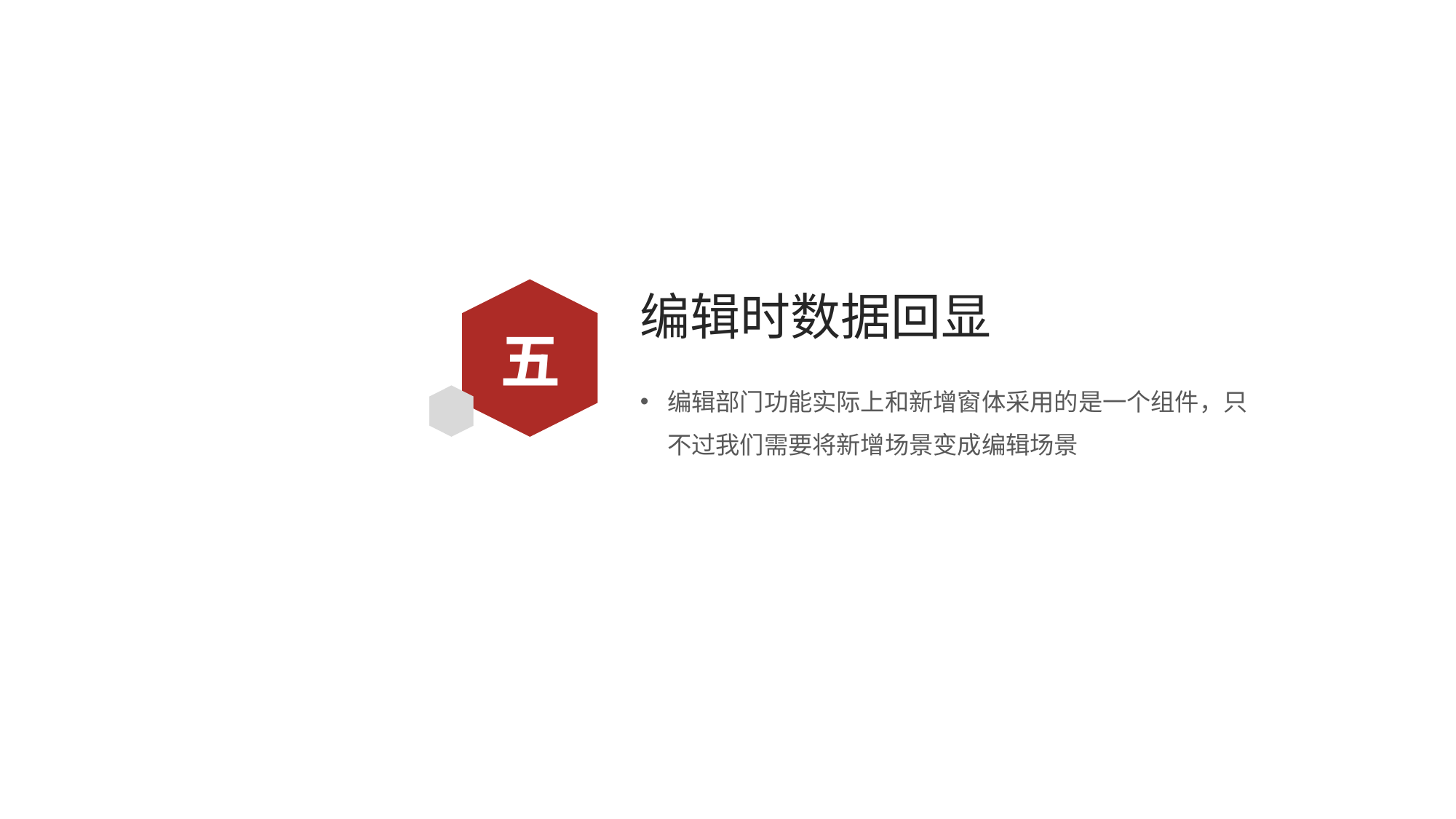

# 编辑时数据回显
五
编辑部门功能实际上和新增窗体采用的是一个组件，只不过我们需要将新增场景变成编辑场景